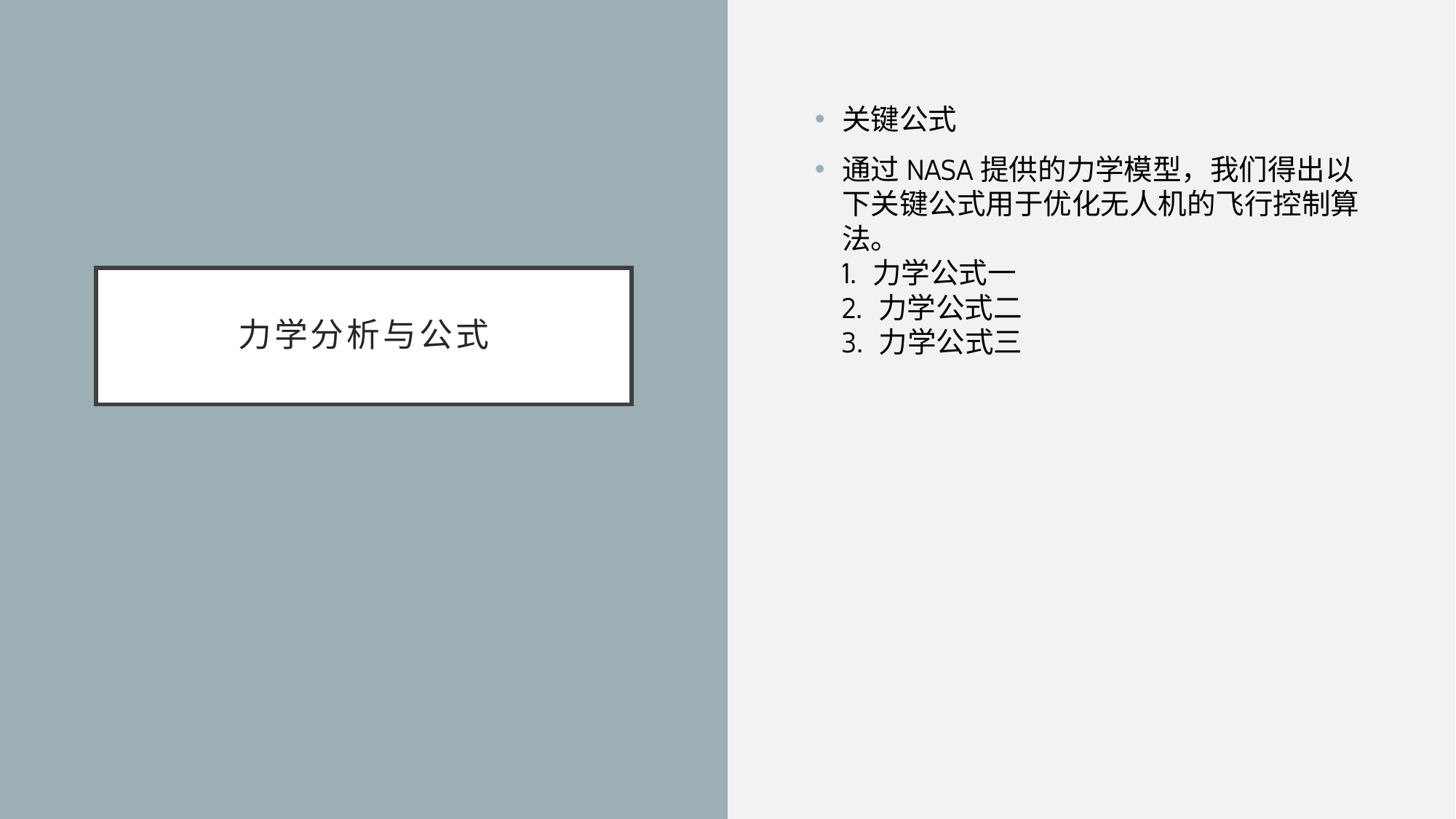

关键公式
通过NASA提供的力学模型，我们得出以下关键公式用于优化无人机的飞行控制算法。
1. 力学公式一
2. 力学公式二
3. 力学公式三
# 力学分析与公式